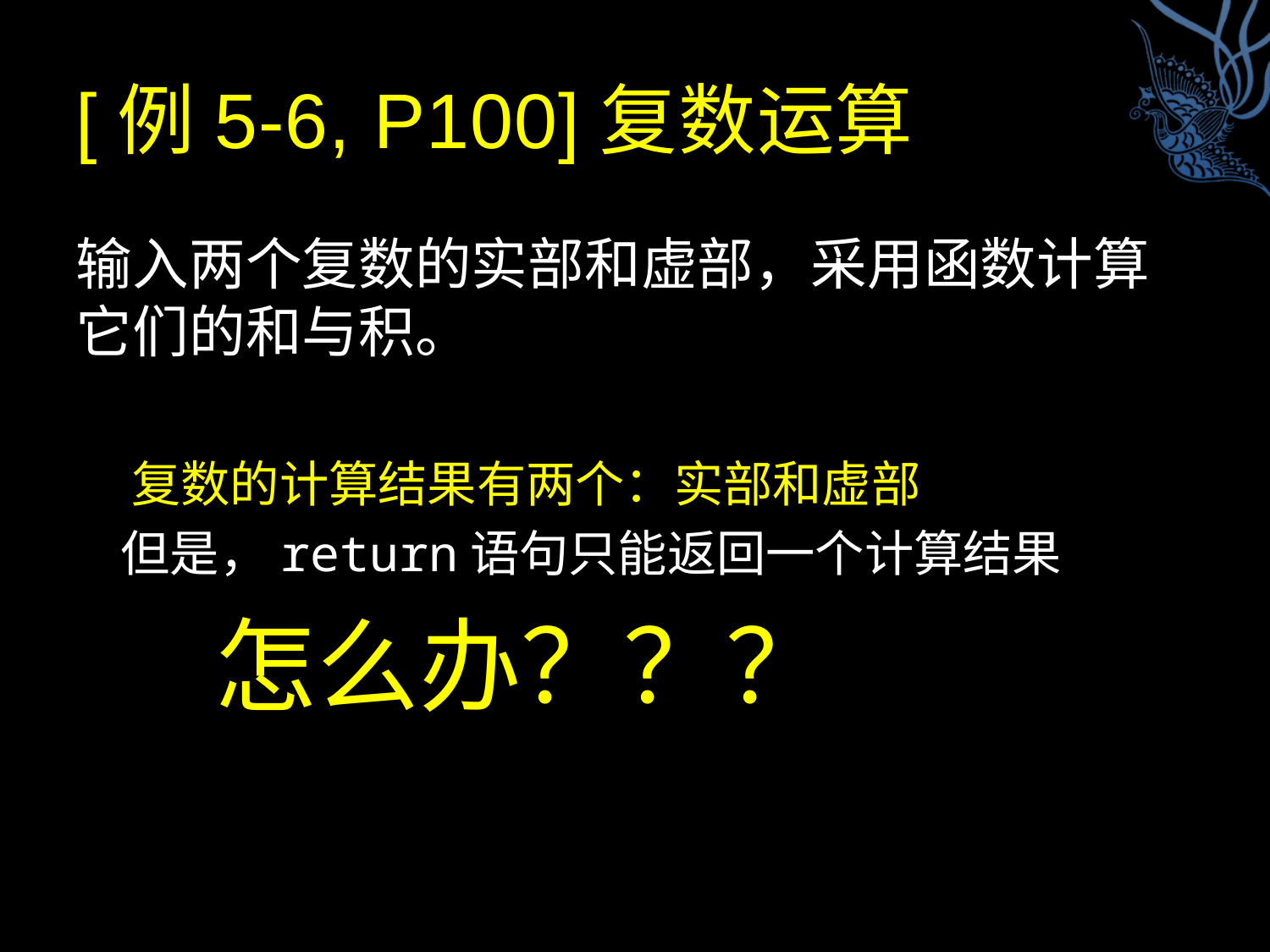

# [例5-6, P100]复数运算
输入两个复数的实部和虚部，采用函数计算它们的和与积。

复数的计算结果有两个：实部和虚部
   但是，return语句只能返回一个计算结果
     怎么办？？？